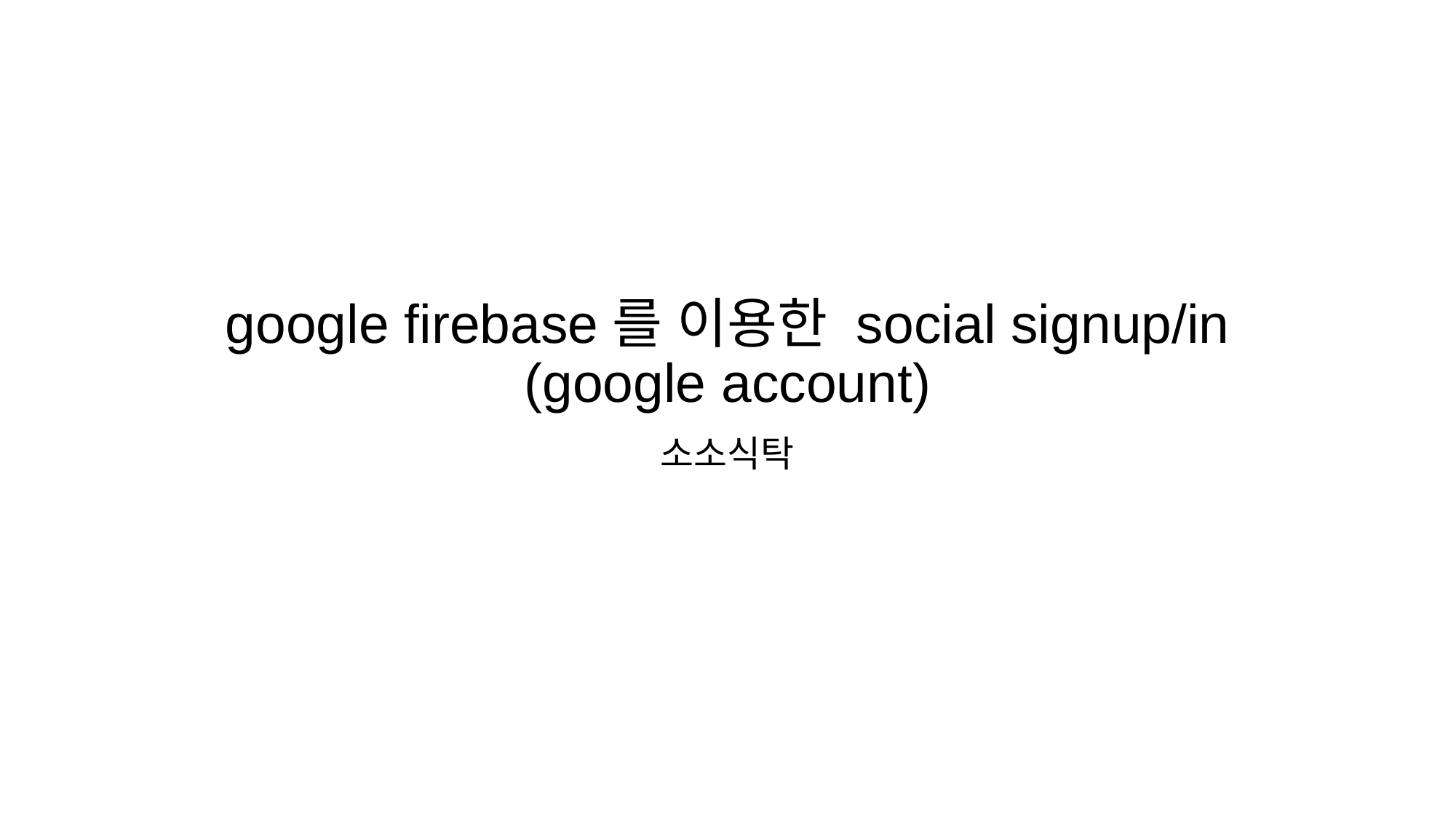

# google firebase를 이용한 social signup/in (google account)
소소식탁